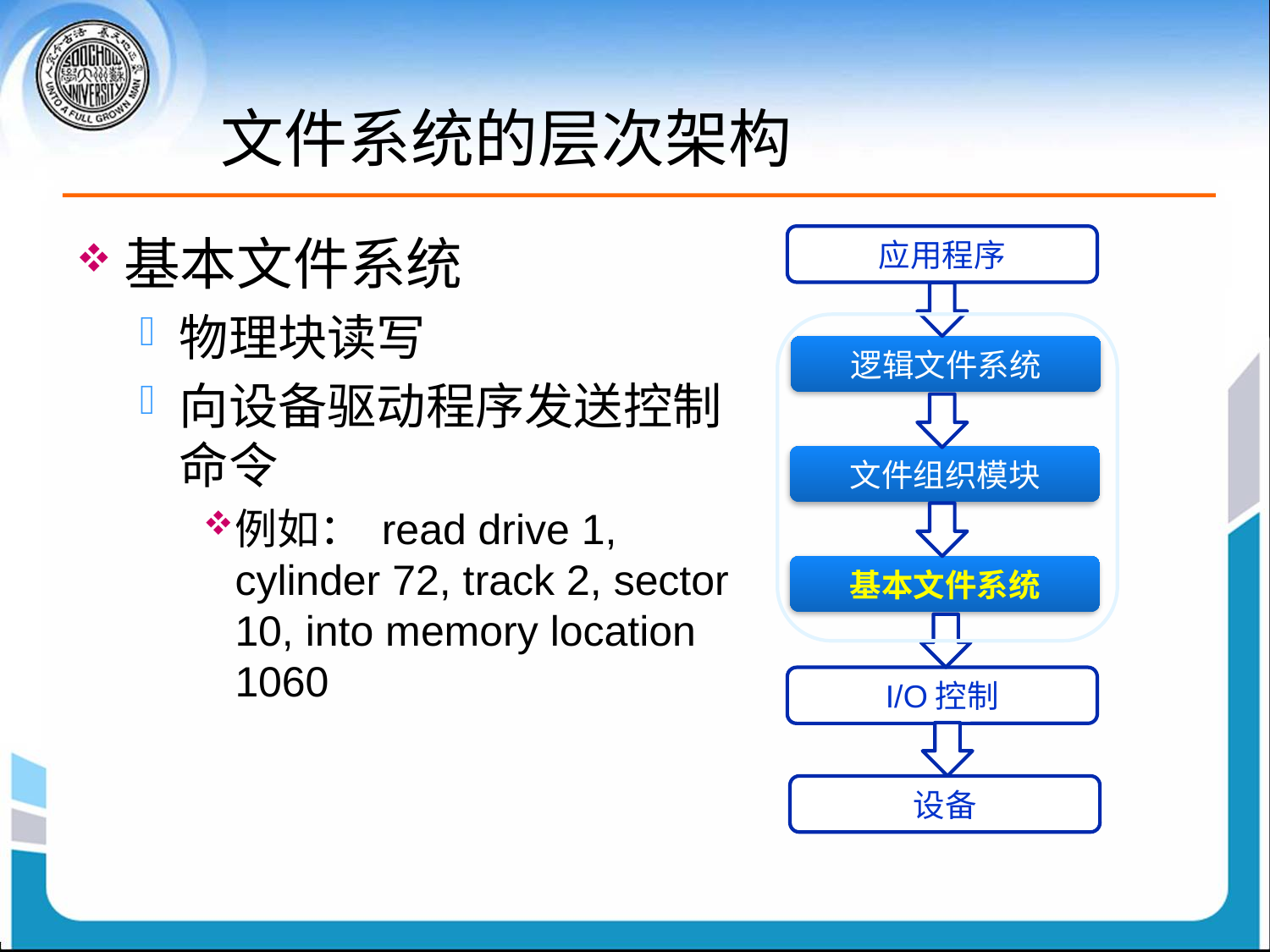

# 文件系统的层次架构
基本文件系统
物理块读写
向设备驱动程序发送控制命令
例如： read drive 1, cylinder 72, track 2, sector 10, into memory location 1060

应用程序

逻辑文件系统

文件组织模块

基本文件系统

I/O控制

设备